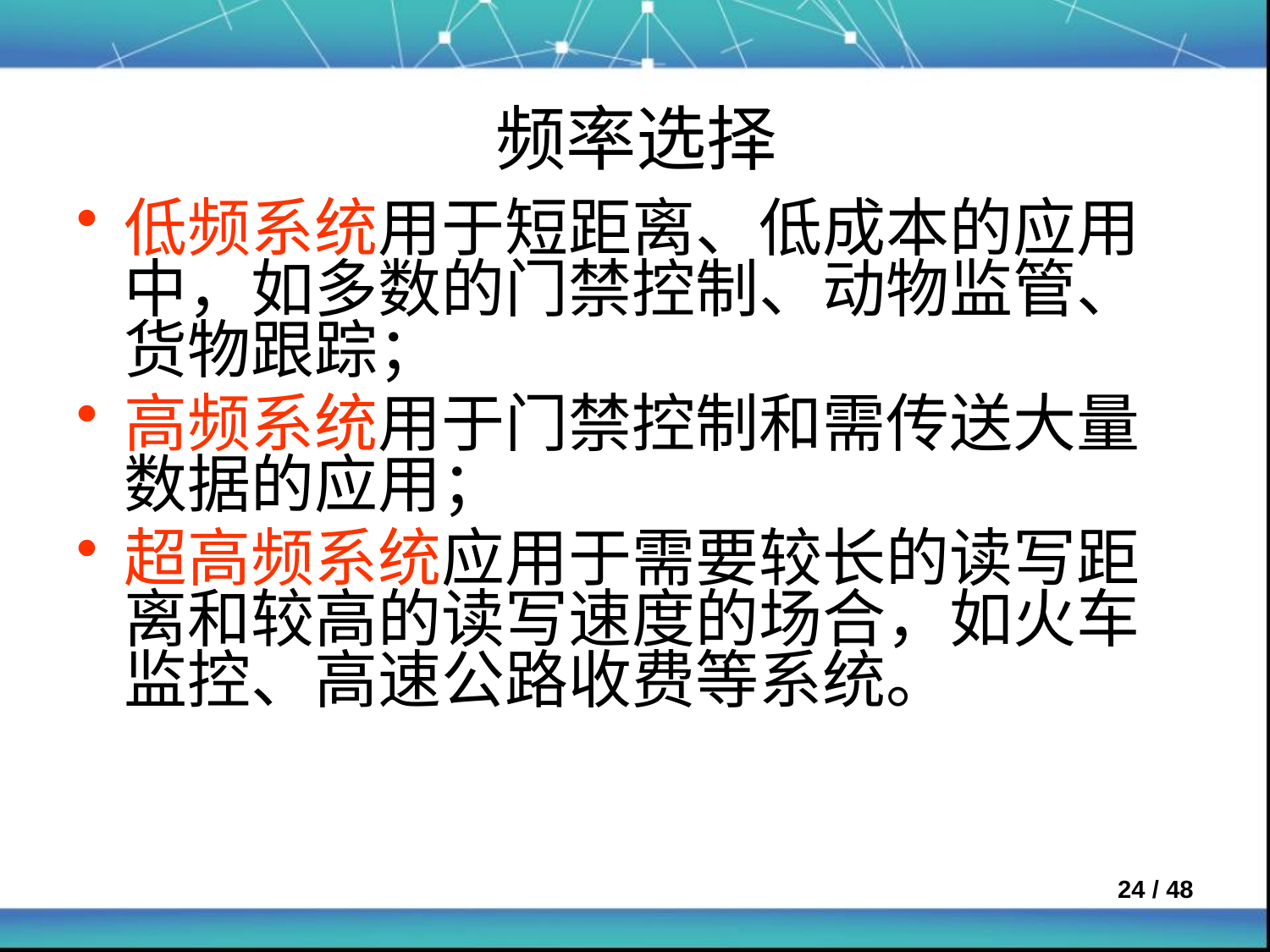

# 频率选择
低频系统用于短距离、低成本的应用中，如多数的门禁控制、动物监管、货物跟踪；
高频系统用于门禁控制和需传送大量数据的应用；
超高频系统应用于需要较长的读写距离和较高的读写速度的场合，如火车监控、高速公路收费等系统。
24 / 48